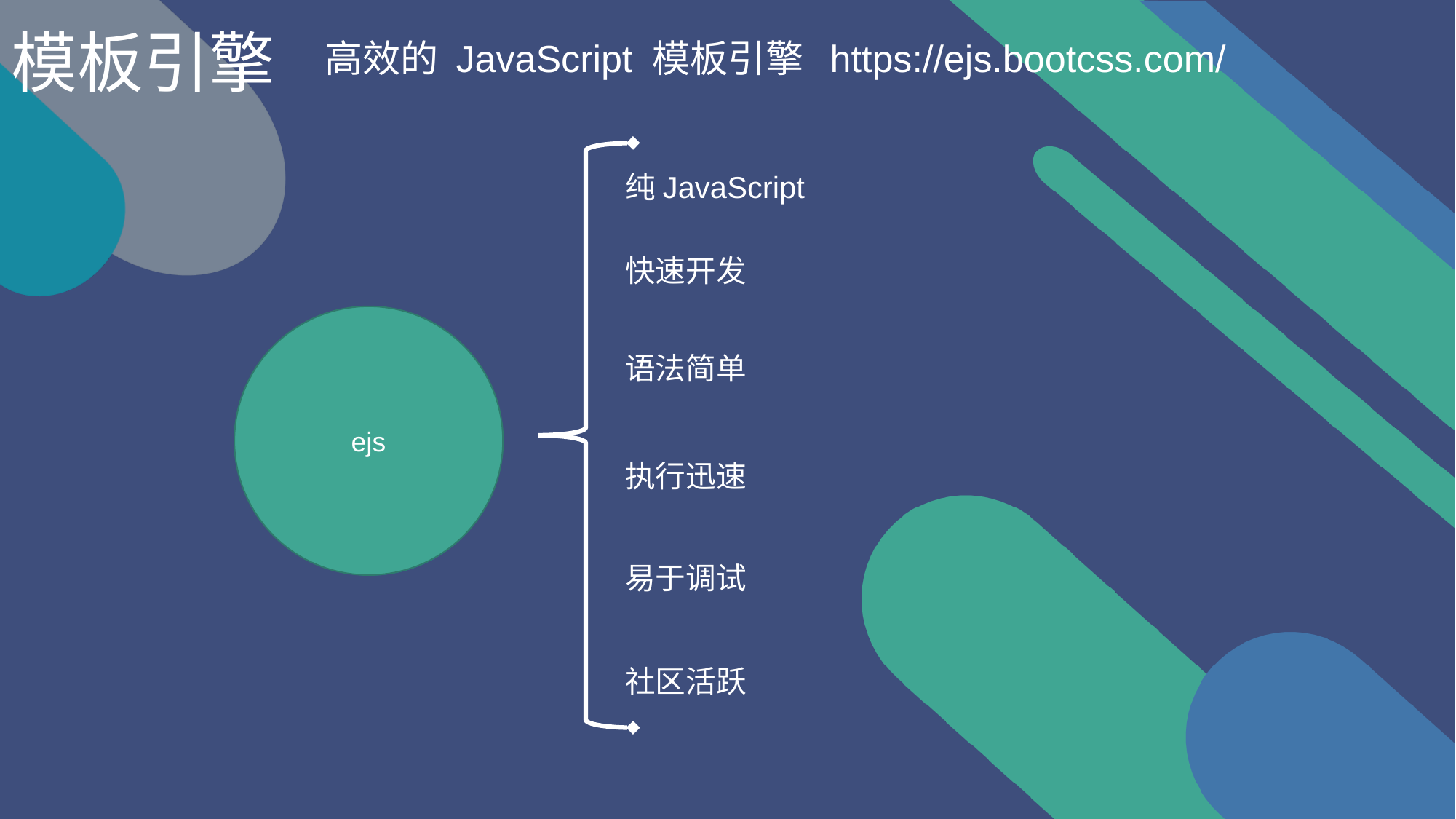

# 模板引擎
高效的 JavaScript 模板引擎  https://ejs.bootcss.com/
纯JavaScript

快速开发
ejs
语法简单
执行迅速
易于调试
社区活跃